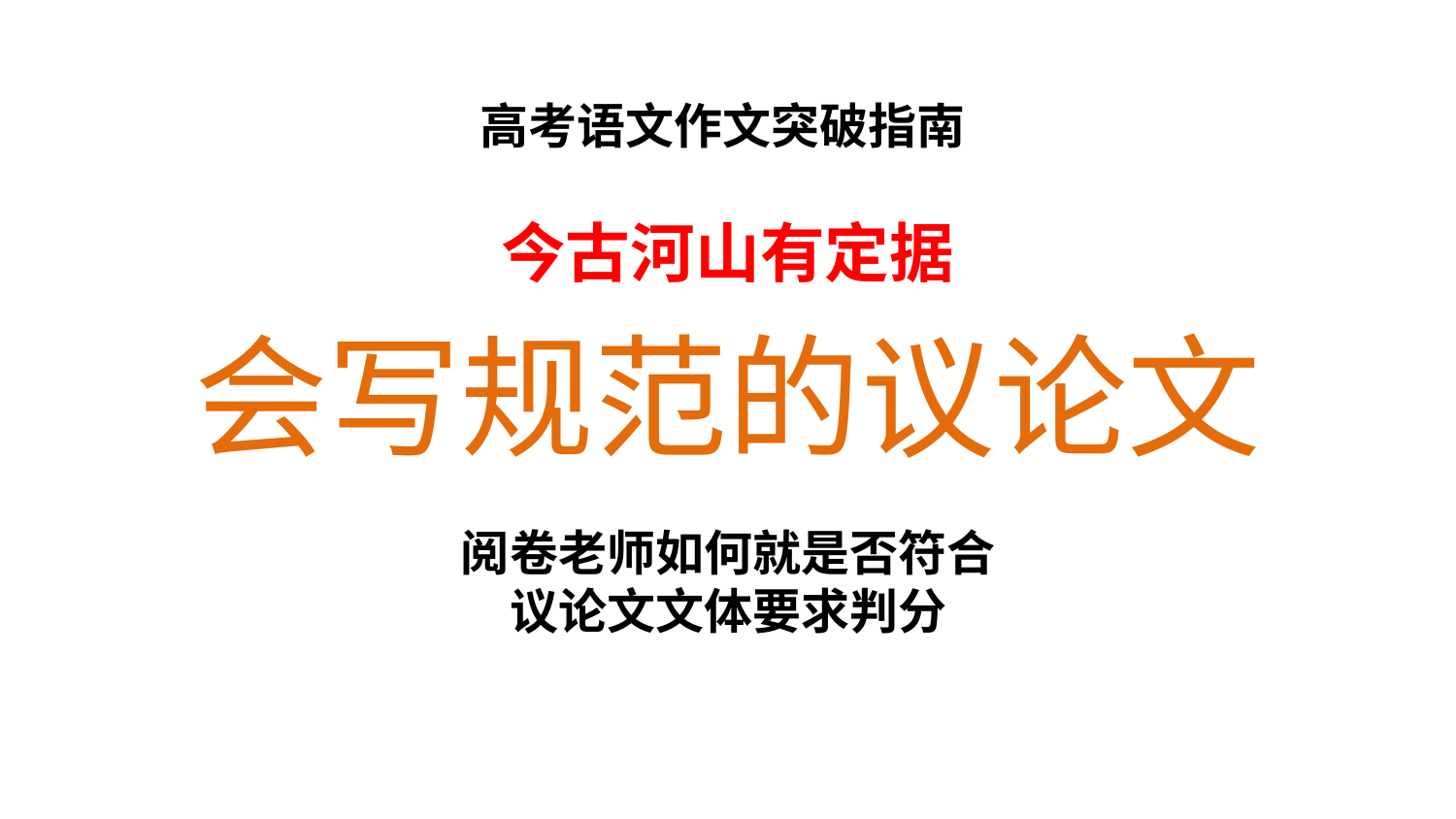

高考语文作文突破指南

今古河山有定据

阅卷老师如何就是否符合
议论文文体要求判分
会写规范的议论文